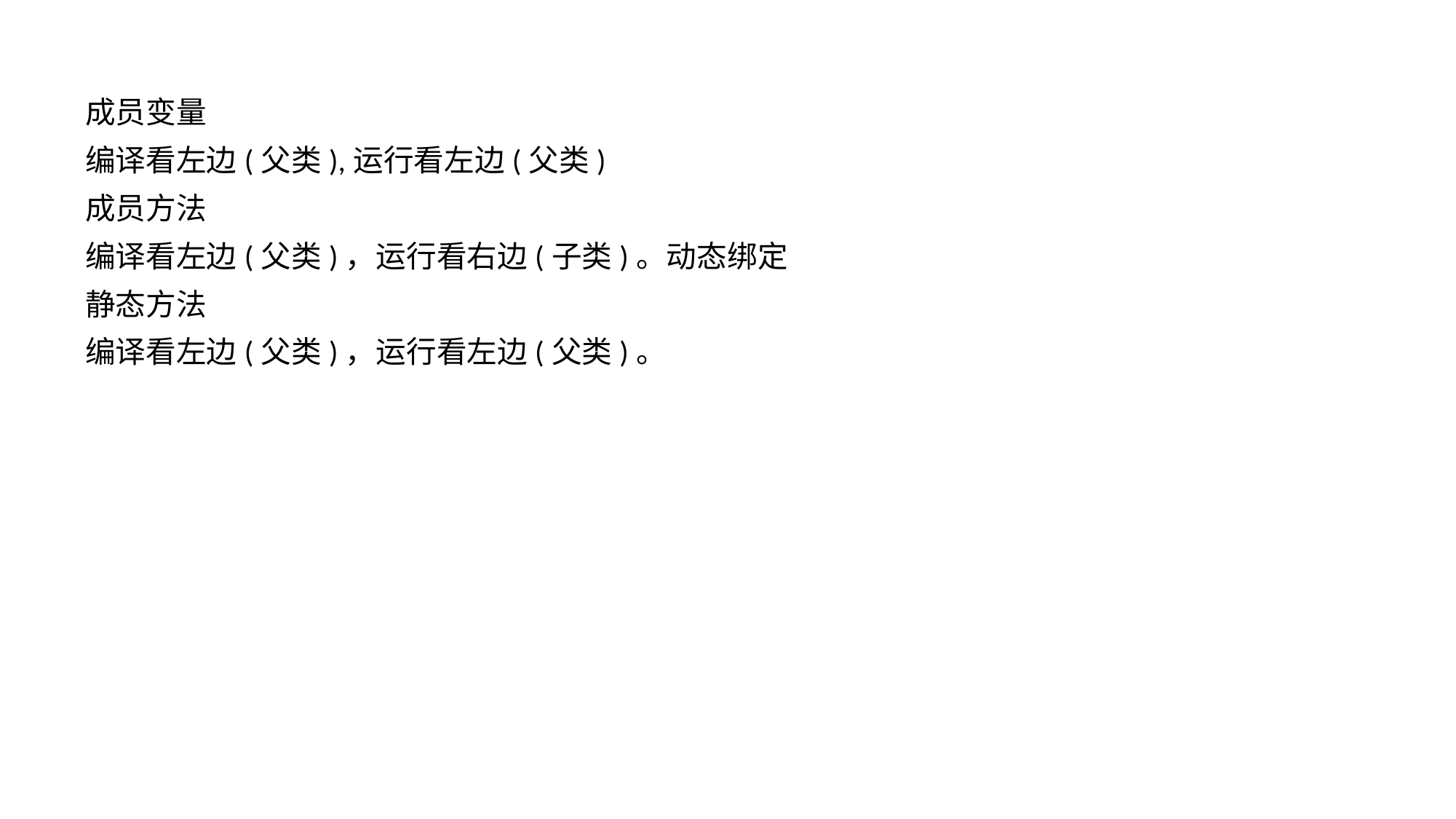

成员变量
编译看左边(父类),运行看左边(父类)
成员方法
编译看左边(父类)，运行看右边(子类)。动态绑定
静态方法
编译看左边(父类)，运行看左边(父类)。